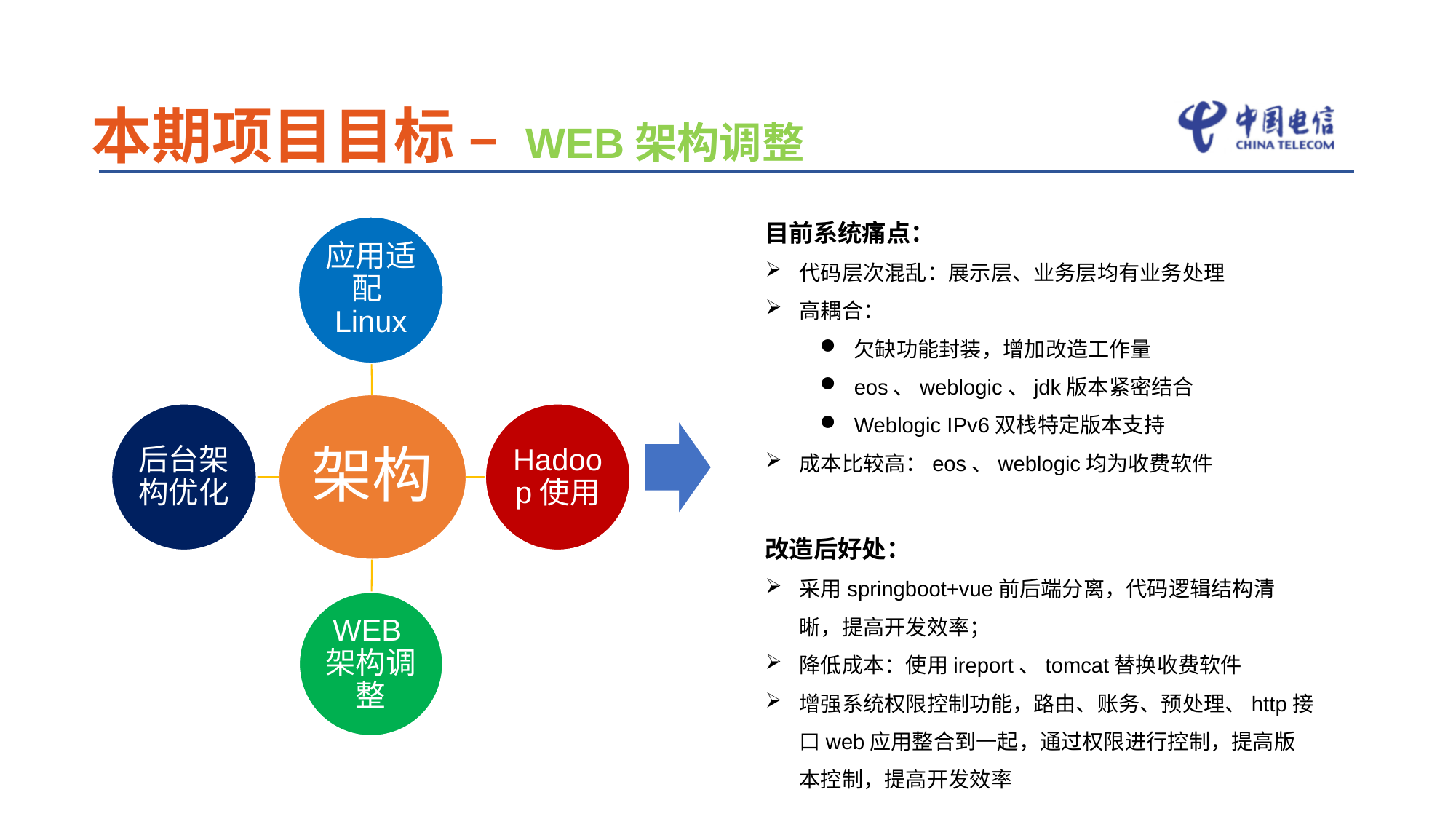

本期项目目标 – WEB架构调整
架构

应用适配Linux

Hadoop使用

WEB架构调整

后台架构优化
目前系统痛点：
代码层次混乱：展示层、业务层均有业务处理
高耦合：
欠缺功能封装，增加改造工作量
eos、weblogic、jdk版本紧密结合
Weblogic IPv6双栈特定版本支持
成本比较高：eos、weblogic均为收费软件

改造后好处：
采用springboot+vue前后端分离，代码逻辑结构清晰，提高开发效率；
降低成本：使用ireport、tomcat替换收费软件
增强系统权限控制功能，路由、账务、预处理、http接口web应用整合到一起，通过权限进行控制，提高版本控制，提高开发效率